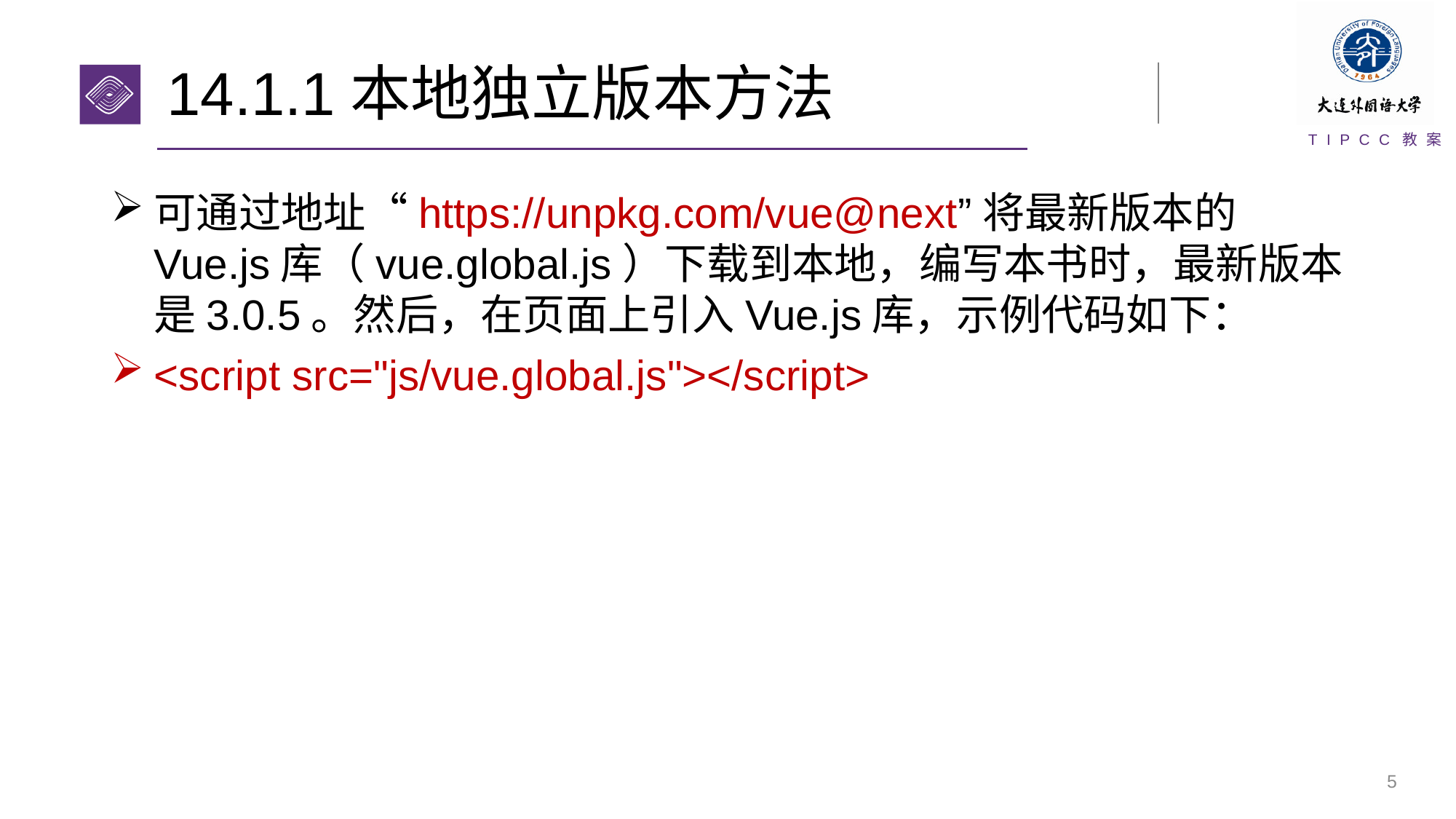

# 14.1.1本地独立版本方法
可通过地址“https://unpkg.com/vue@next”将最新版本的Vue.js库（vue.global.js）下载到本地，编写本书时，最新版本是3.0.5。然后，在页面上引入Vue.js库，示例代码如下：
<script src="js/vue.global.js"></script>

5